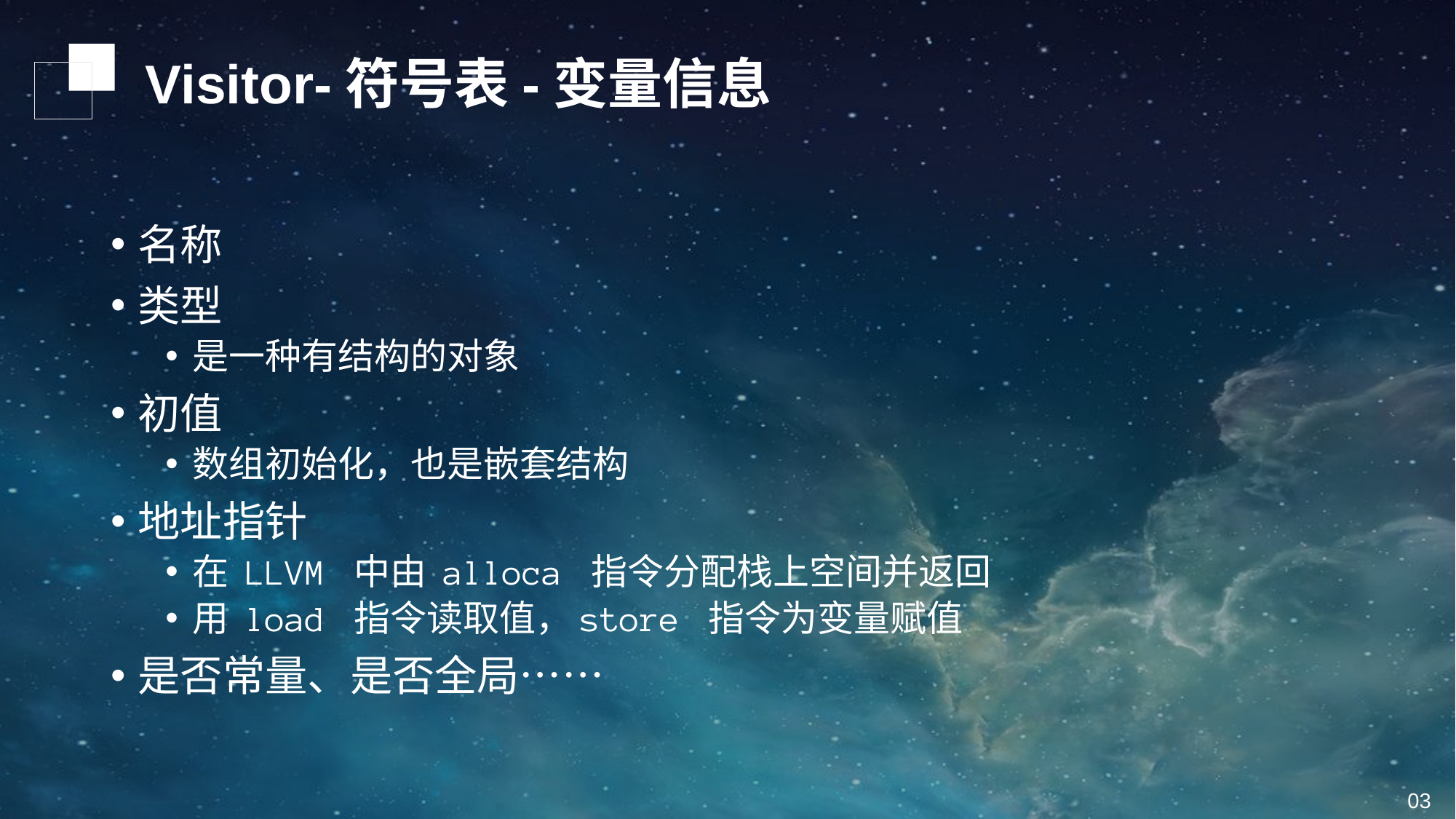

Visitor-符号表-变量信息

名称
类型
是一种有结构的对象
初值
数组初始化，也是嵌套结构
地址指针
在 LLVM 中由 alloca 指令分配栈上空间并返回
用 load 指令读取值，store 指令为变量赋值
是否常量、是否全局……

03